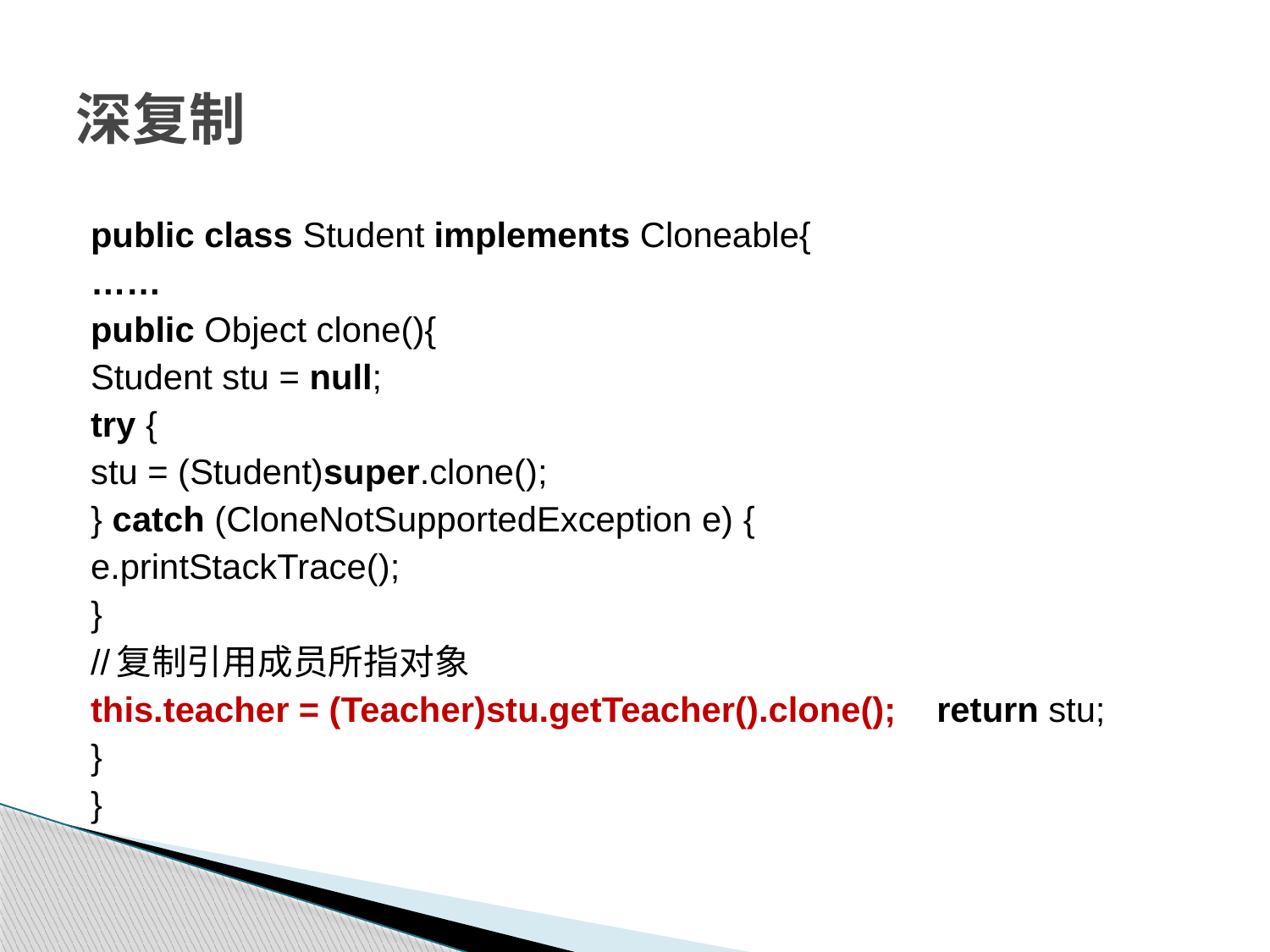

# 深复制
public class Student implements Cloneable{
	……
	public Object clone(){
		Student stu = null;
		try {
			stu = (Student)super.clone();
		} catch (CloneNotSupportedException e) {
			e.printStackTrace();
		}
		//复制引用成员所指对象
		this.teacher = (Teacher)stu.getTeacher().clone(); 		return stu;
	}
}